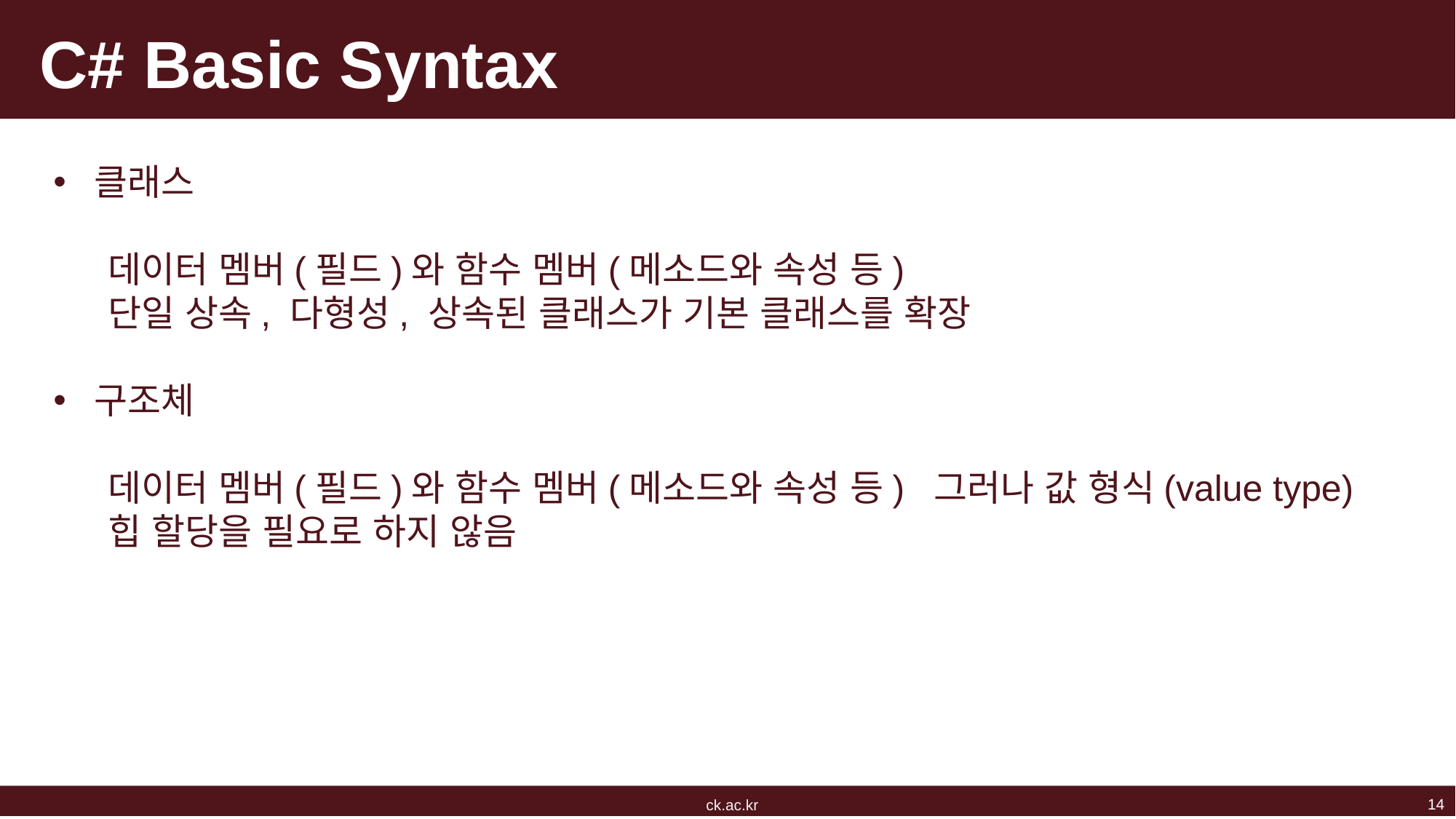

# C# Basic Syntax
클래스

데이터 멤버(필드)와 함수 멤버(메소드와 속성 등)
단일 상속, 다형성, 상속된 클래스가 기본 클래스를 확장

구조체

데이터 멤버(필드)와 함수 멤버(메소드와 속성 등)  그러나 값 형식(value type)
힙 할당을 필요로 하지 않음
14
ck.ac.kr